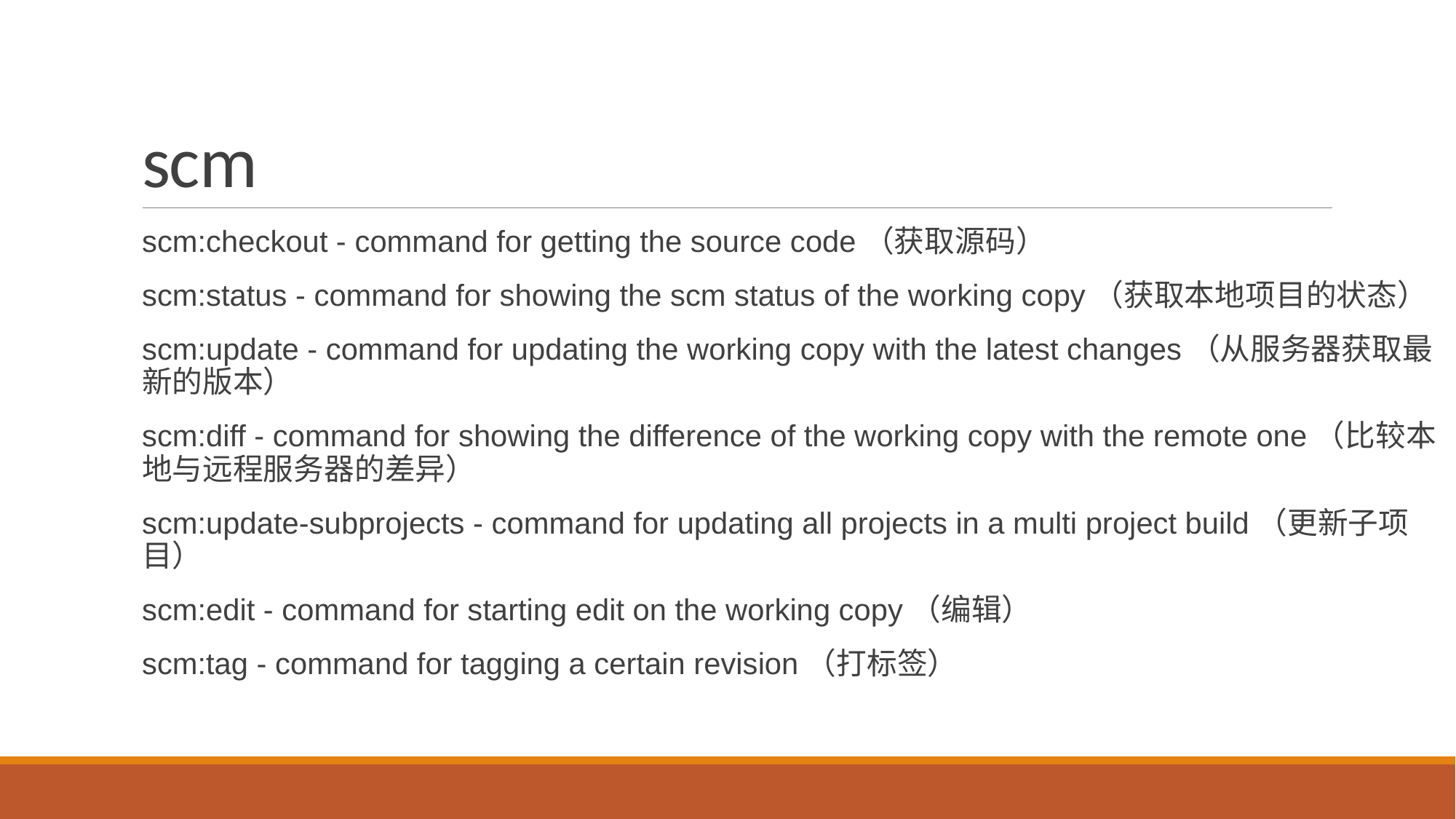

# scm
scm:checkout - command for getting the source code（获取源码）
scm:status - command for showing the scm status of the working copy（获取本地项目的状态）
scm:update - command for updating the working copy with the latest changes（从服务器获取最新的版本）
scm:diff - command for showing the difference of the working copy with the remote one（比较本地与远程服务器的差异）
scm:update-subprojects - command for updating all projects in a multi project build（更新子项目）
scm:edit - command for starting edit on the working copy（编辑）
scm:tag - command for tagging a certain revision（打标签）